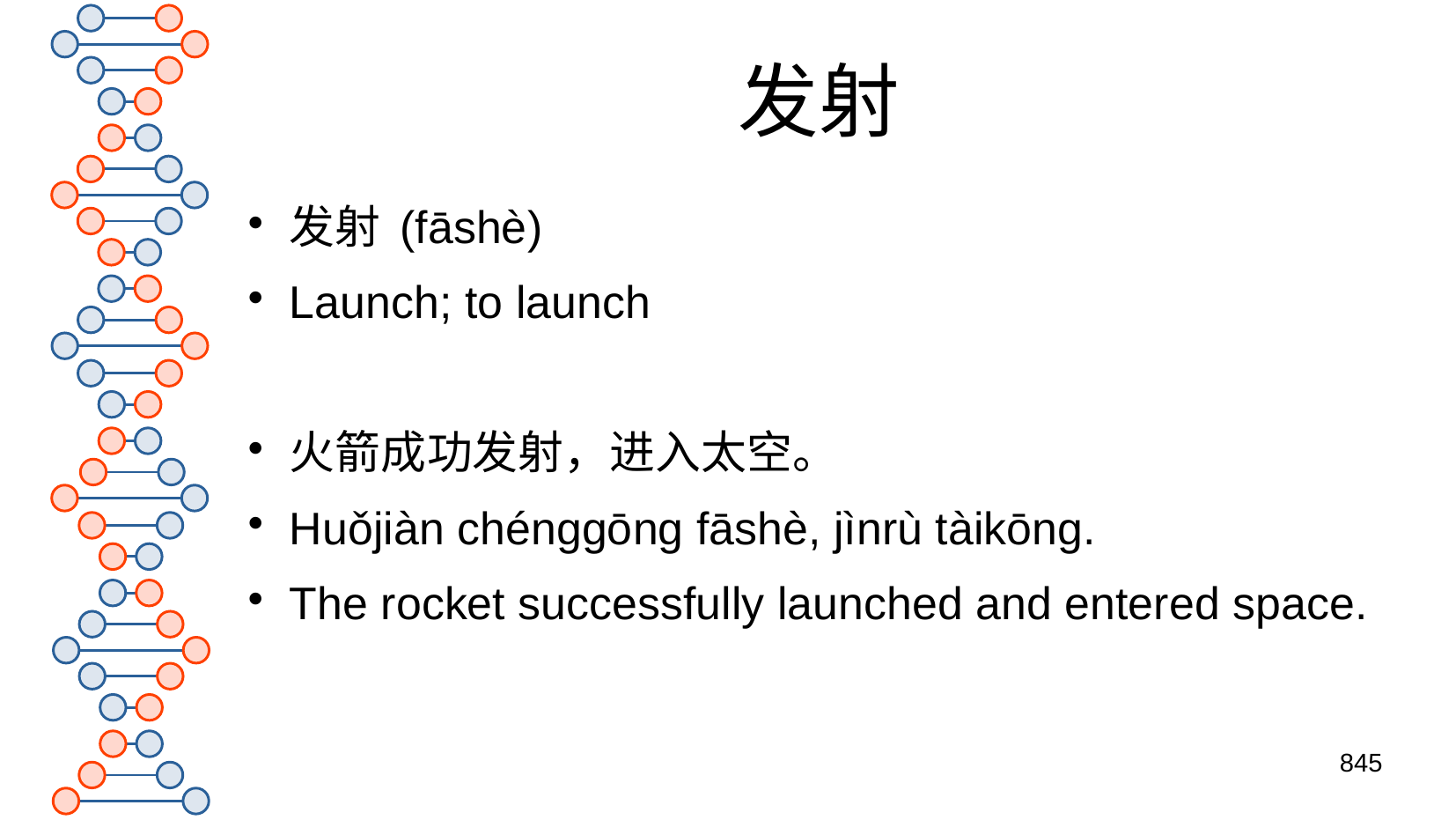

# 发射
发射 (fāshè)
Launch; to launch

火箭成功发射，进入太空。
Huǒjiàn chénggōng fāshè, jìnrù tàikōng.
The rocket successfully launched and entered space.

845